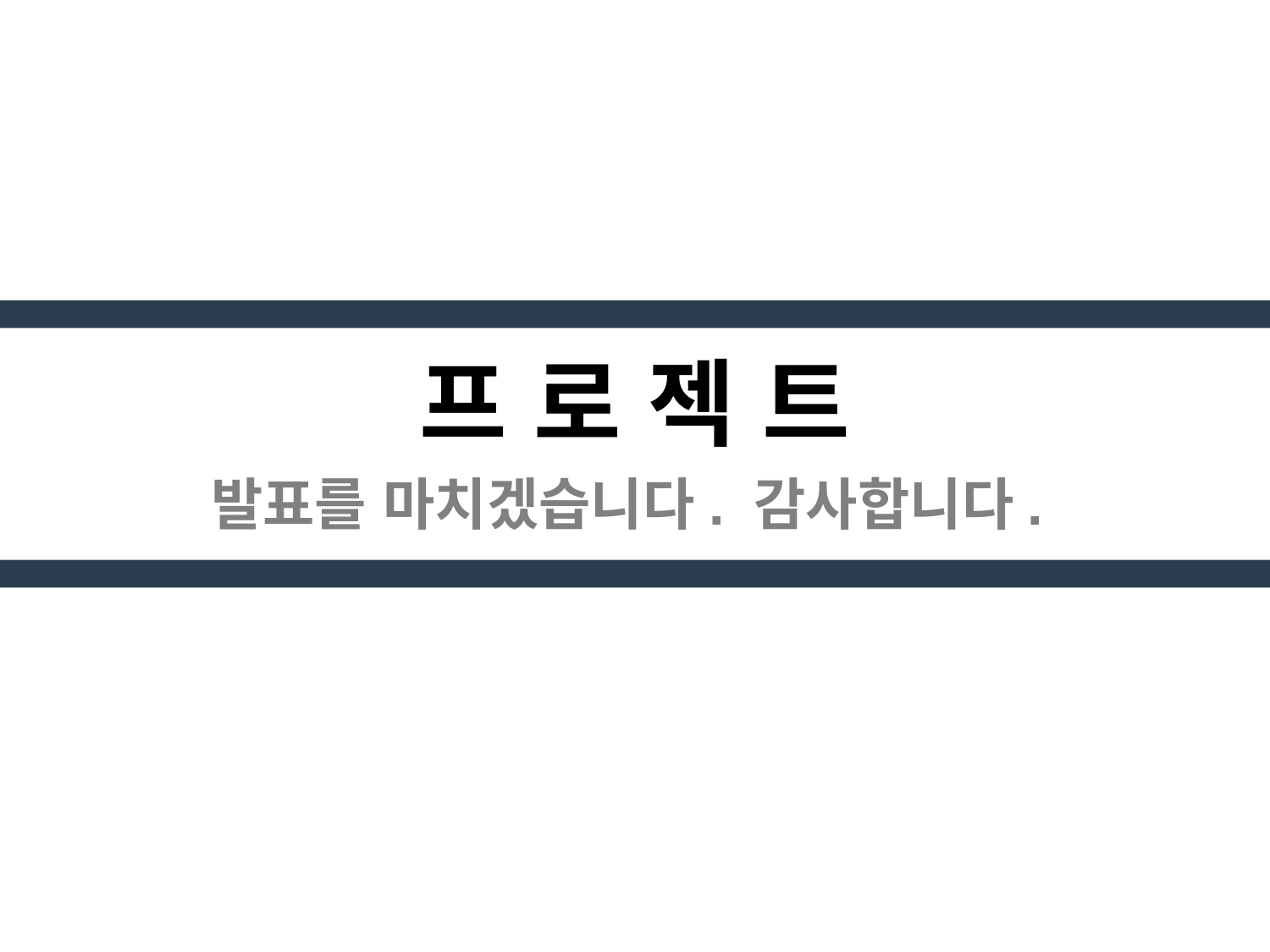

프 로 젝 트
발표를 마치겠습니다. 감사합니다.